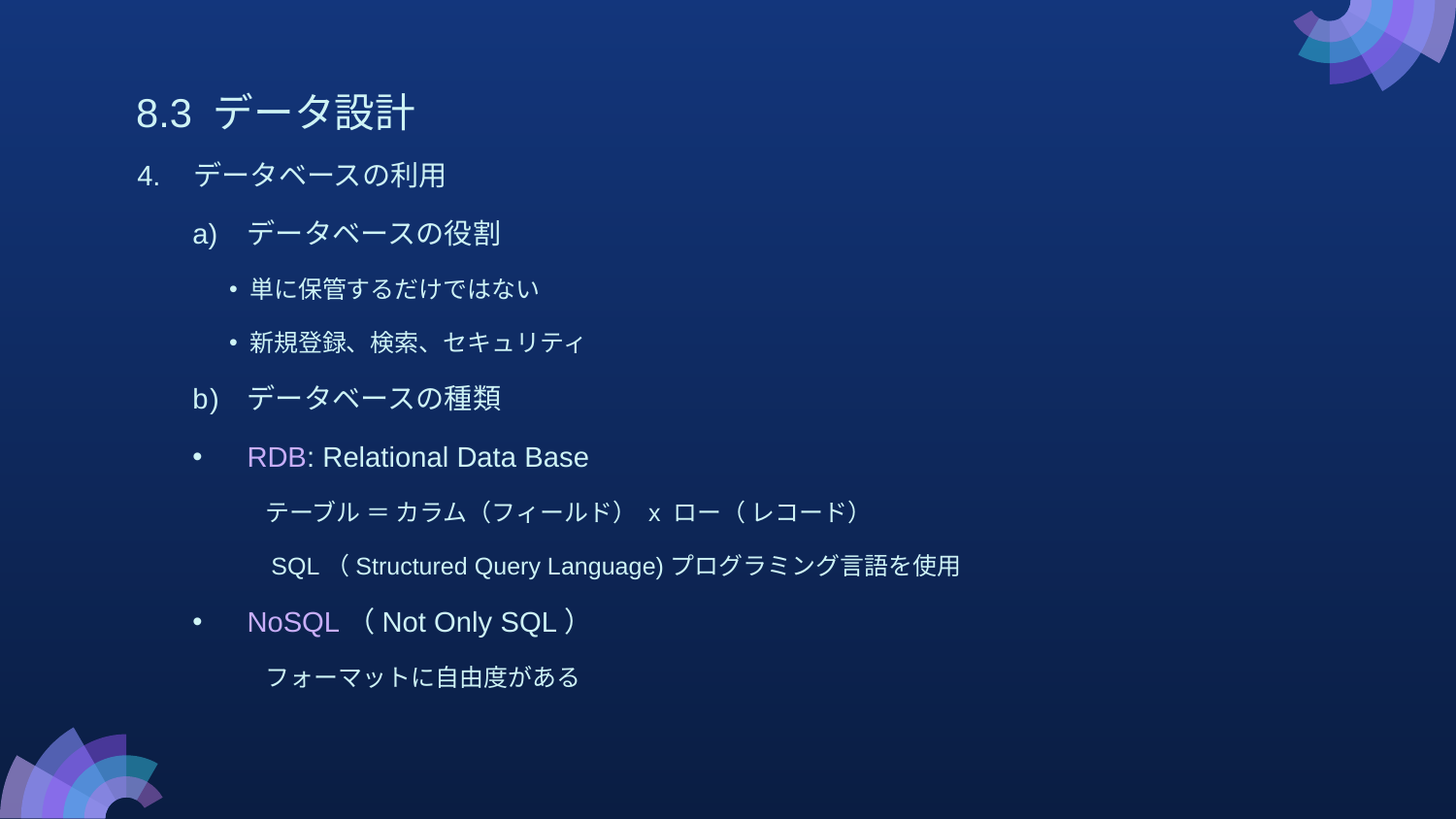

8.3 データ設計
データベースの利用
データベースの役割
単に保管するだけではない
新規登録、検索、セキュリティ
データベースの種類
RDB: Relational Data Base
　　　テーブル ＝ カラム（フィールド） x ロー（ レコード）
　　　SQL（Structured Query Language)プログラミング言語を使用
NoSQL（Not Only SQL）
　　　フォーマットに自由度がある